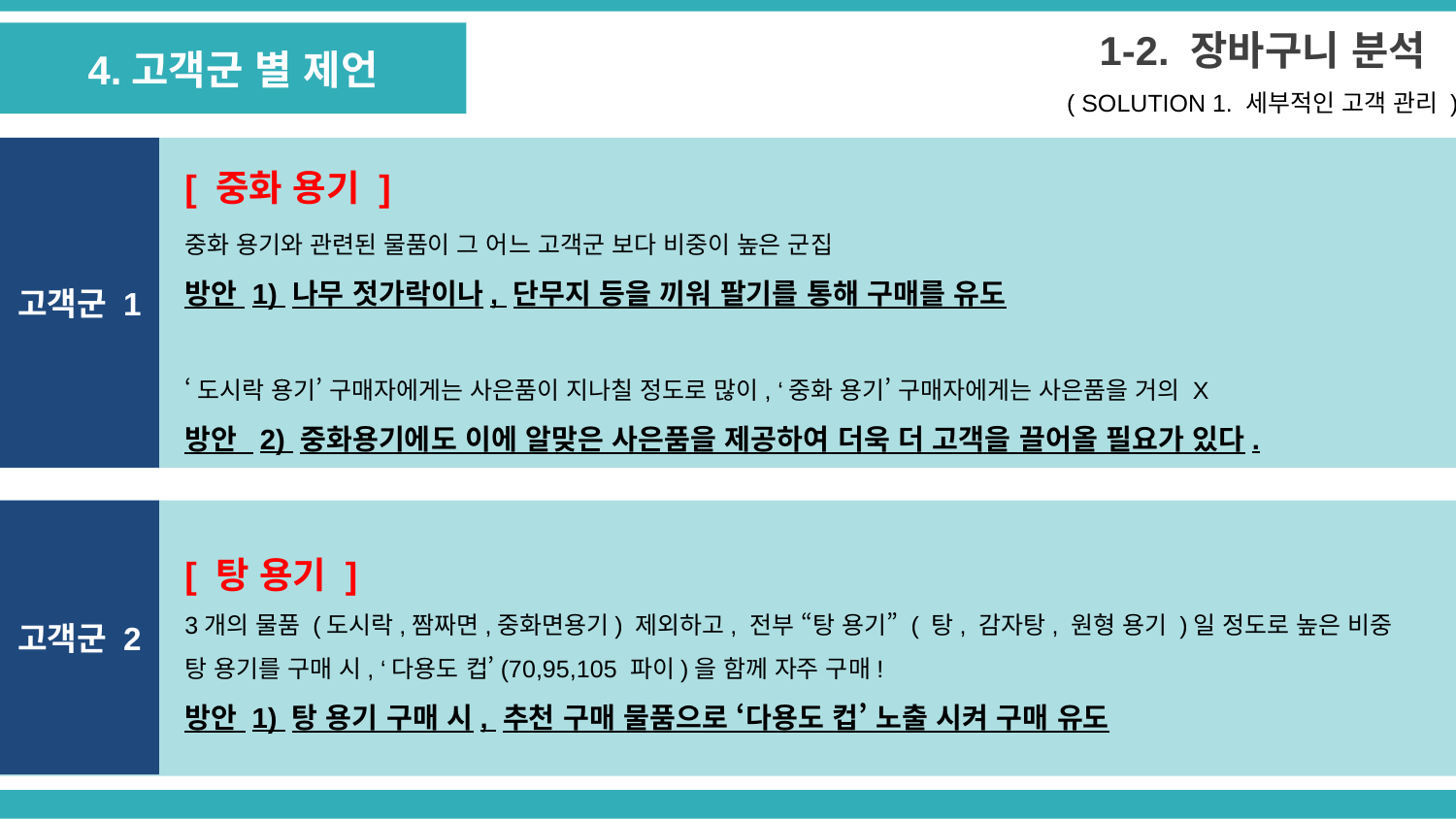

1-2. 장바구니 분석
4.고객군 별 제언
( SOLUTION 1. 세부적인 고객 관리 )
[ 중화 용기 ]
중화 용기와 관련된 물품이 그 어느 고객군 보다 비중이 높은 군집
방안 1) 나무 젓가락이나, 단무지 등을 끼워 팔기를 통해 구매를 유도

‘도시락 용기’ 구매자에게는 사은품이 지나칠 정도로 많이, ‘중화 용기’ 구매자에게는 사은품을 거의 X
방안  2) 중화용기에도 이에 알맞은 사은품을 제공하여 더욱 더 고객을 끌어올 필요가 있다.

고객군 1
고객군 2

[ 탕 용기 ]
3개의 물품 (도시락,짬짜면,중화면용기) 제외하고, 전부 “탕 용기” ( 탕, 감자탕, 원형 용기 )일 정도로 높은 비중
탕 용기를 구매 시, ‘다용도 컵’(70,95,105 파이)을 함께 자주 구매!
방안 1) 탕 용기 구매 시, 추천 구매 물품으로 ‘다용도 컵’ 노출 시켜 구매 유도